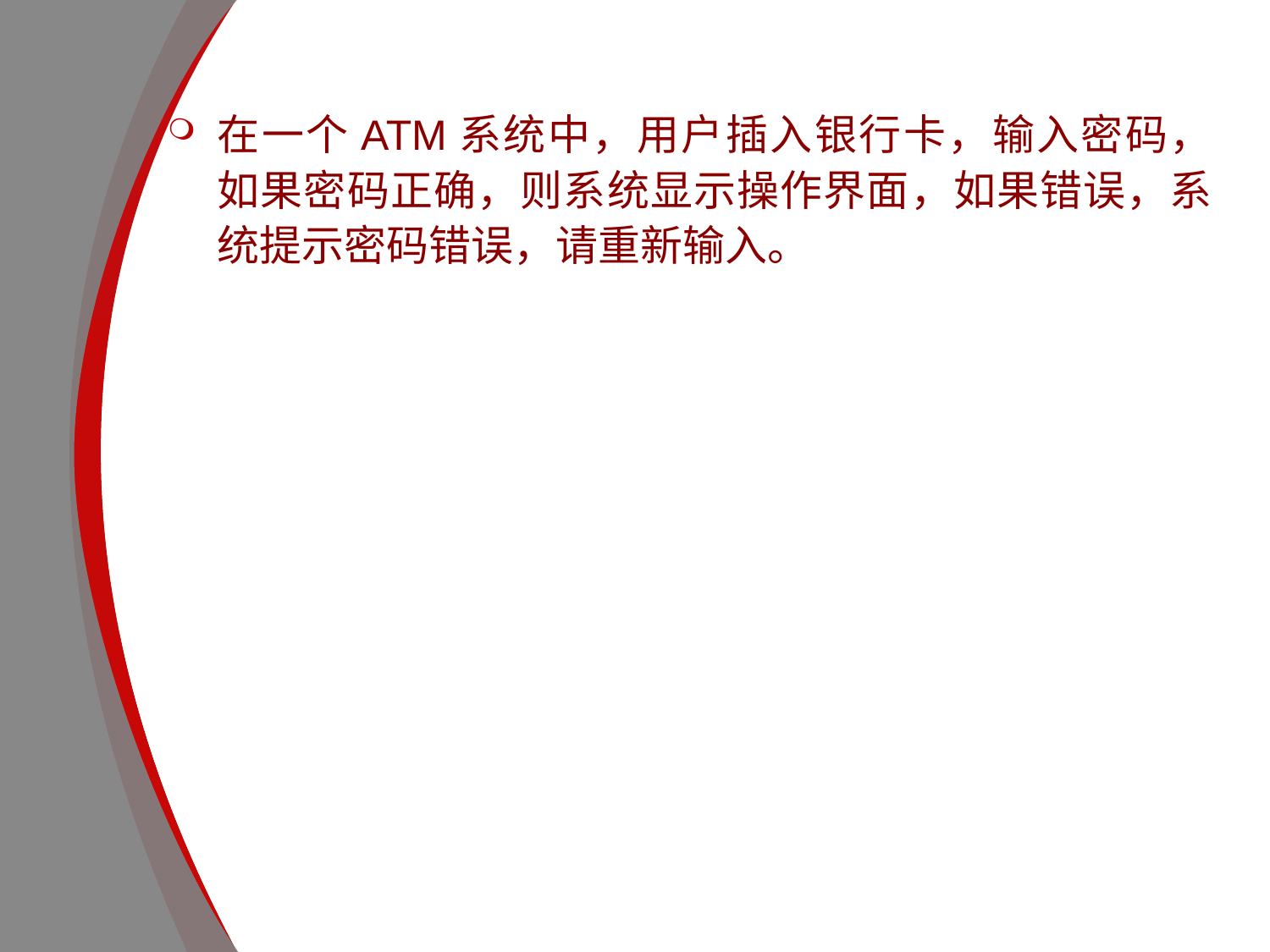

在一个ATM系统中，用户插入银行卡，输入密码，如果密码正确，则系统显示操作界面，如果错误，系统提示密码错误，请重新输入。